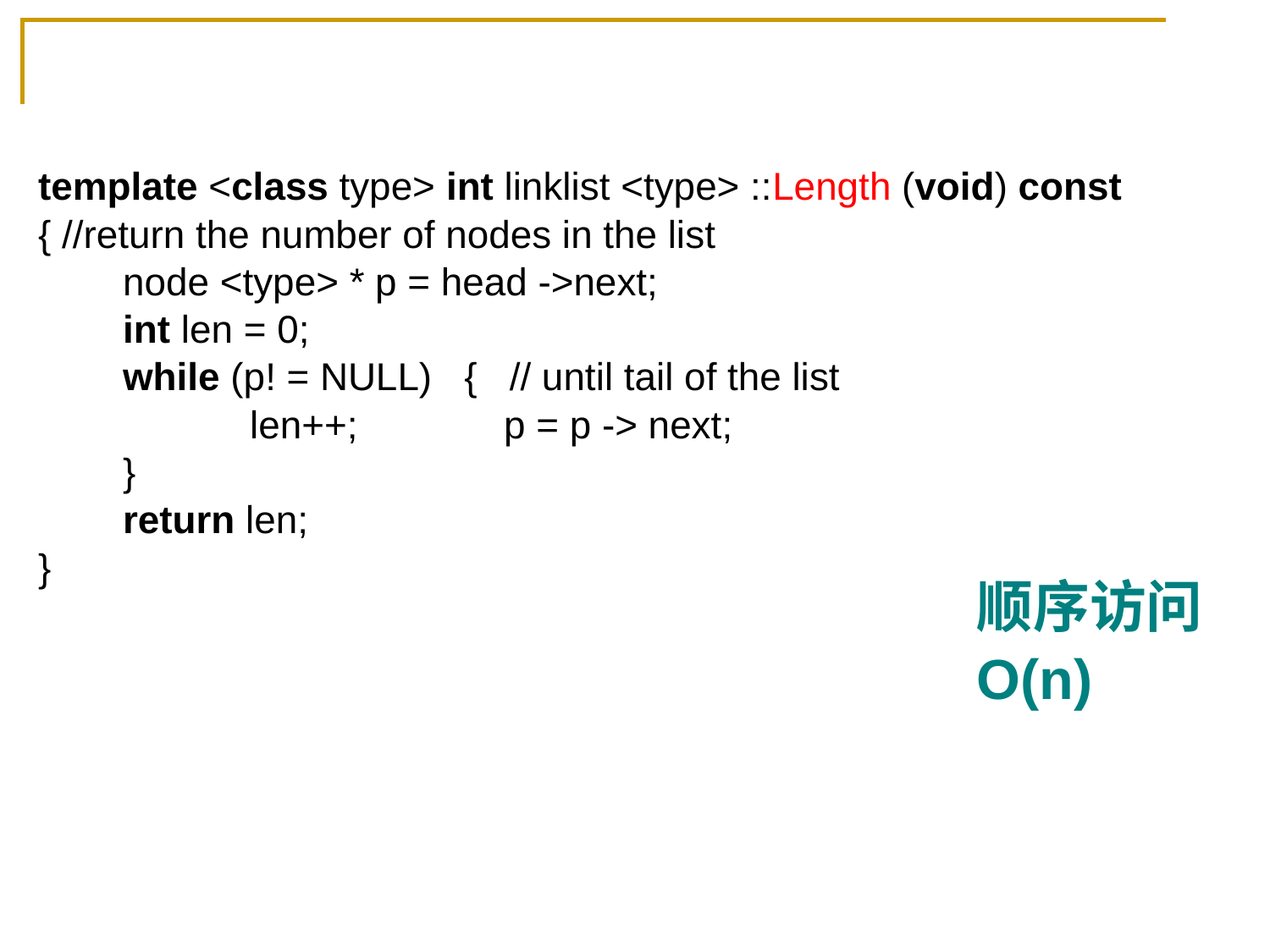

template <class type> int linklist <type> ::Length (void) const
{ //return the number of nodes in the list
	node <type> * p = head ->next;
	int len = 0;
	while (p! = NULL)   {   // until tail of the list
 		len++;  	p = p -> next;
	}
	return len;
}

顺序访问
O(n)